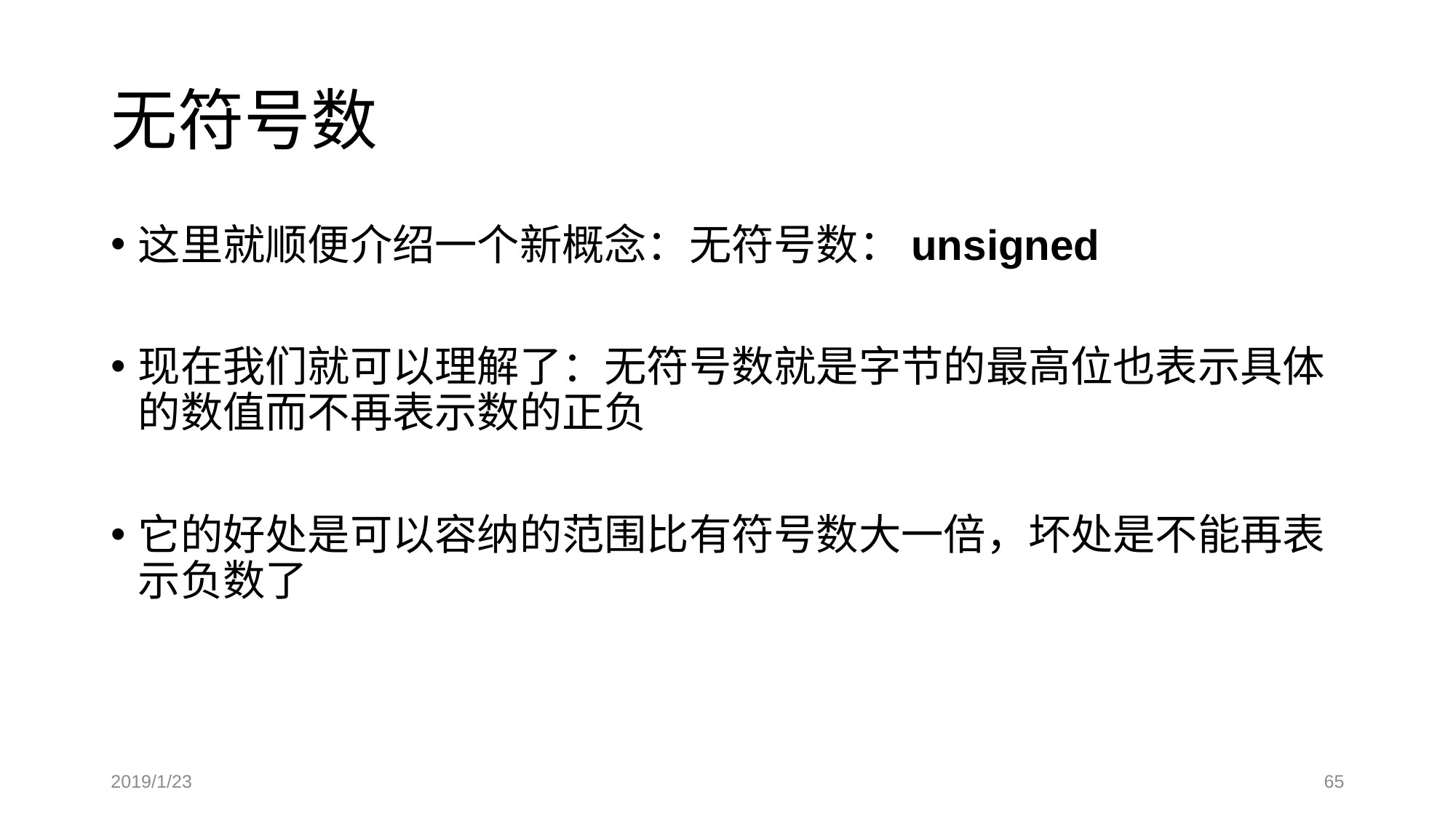

# 无符号数
这里就顺便介绍一个新概念：无符号数：unsigned

现在我们就可以理解了：无符号数就是字节的最高位也表示具体的数值而不再表示数的正负

它的好处是可以容纳的范围比有符号数大一倍，坏处是不能再表示负数了
2019/1/23
65